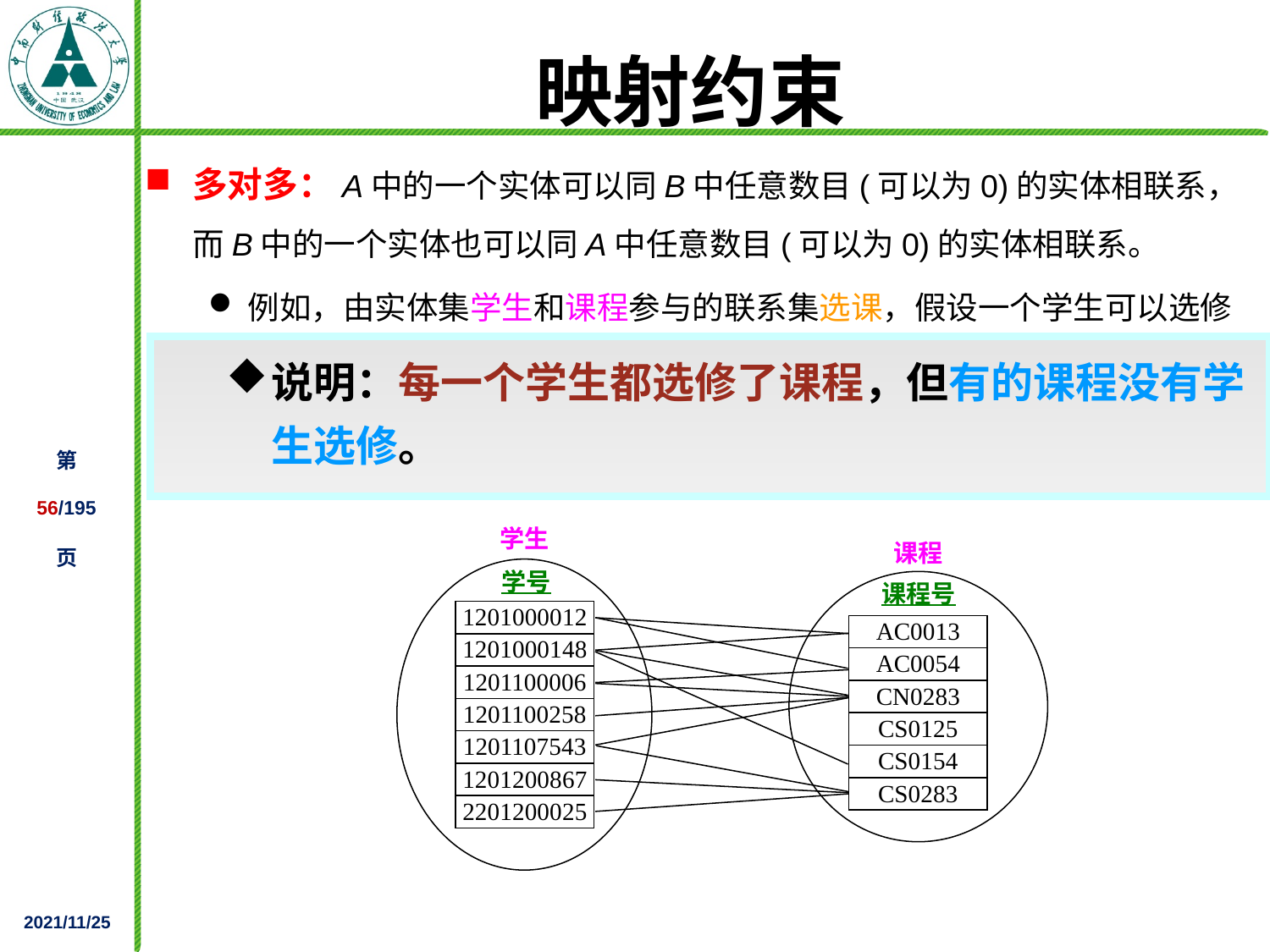

# 映射约束
多对多：A中的一个实体可以同B中任意数目(可以为0)的实体相联系，而B中的一个实体也可以同A中任意数目(可以为0)的实体相联系。
例如，由实体集学生和课程参与的联系集选课，假设一个学生可以选修多门课程，且一门课程允许多个学生选修，则选课为实体集学生与课程之间的多对多联系集。
说明：每一个学生都选修了课程，但有的课程没有学生选修。

学生
课程

学号

课程号
1201000012
1201000148
1201100006
1201100258
1201107543
1201200867
2201200025
AC0013
AC0054
CN0283
CS0125
CS0154
CS0283

2021/11/25